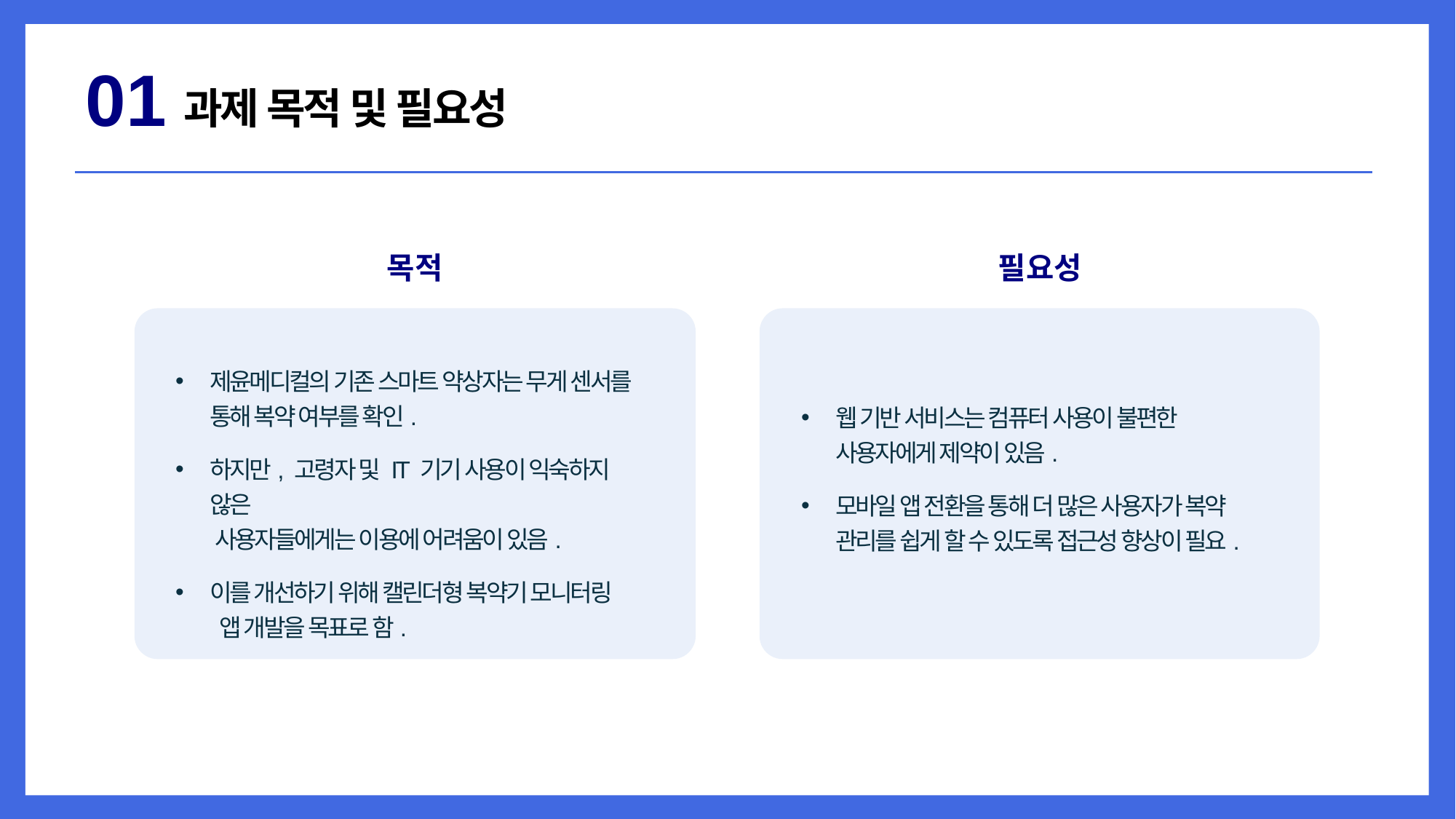

01
과제 목적 및 필요성
목적
필요성

제윤메디컬의 기존 스마트 약상자는 무게 센서를 통해 복약 여부를 확인.
하지만, 고령자 및 IT 기기 사용이 익숙하지 않은
       사용자들에게는 이용에 어려움이 있음.
이를 개선하기 위해 캘린더형 복약기 모니터링
        앱 개발을 목표로 함.
웹 기반 서비스는 컴퓨터 사용이 불편한 사용자에게 제약이 있음.
모바일 앱 전환을 통해 더 많은 사용자가 복약 관리를 쉽게 할 수 있도록 접근성 향상이 필요.